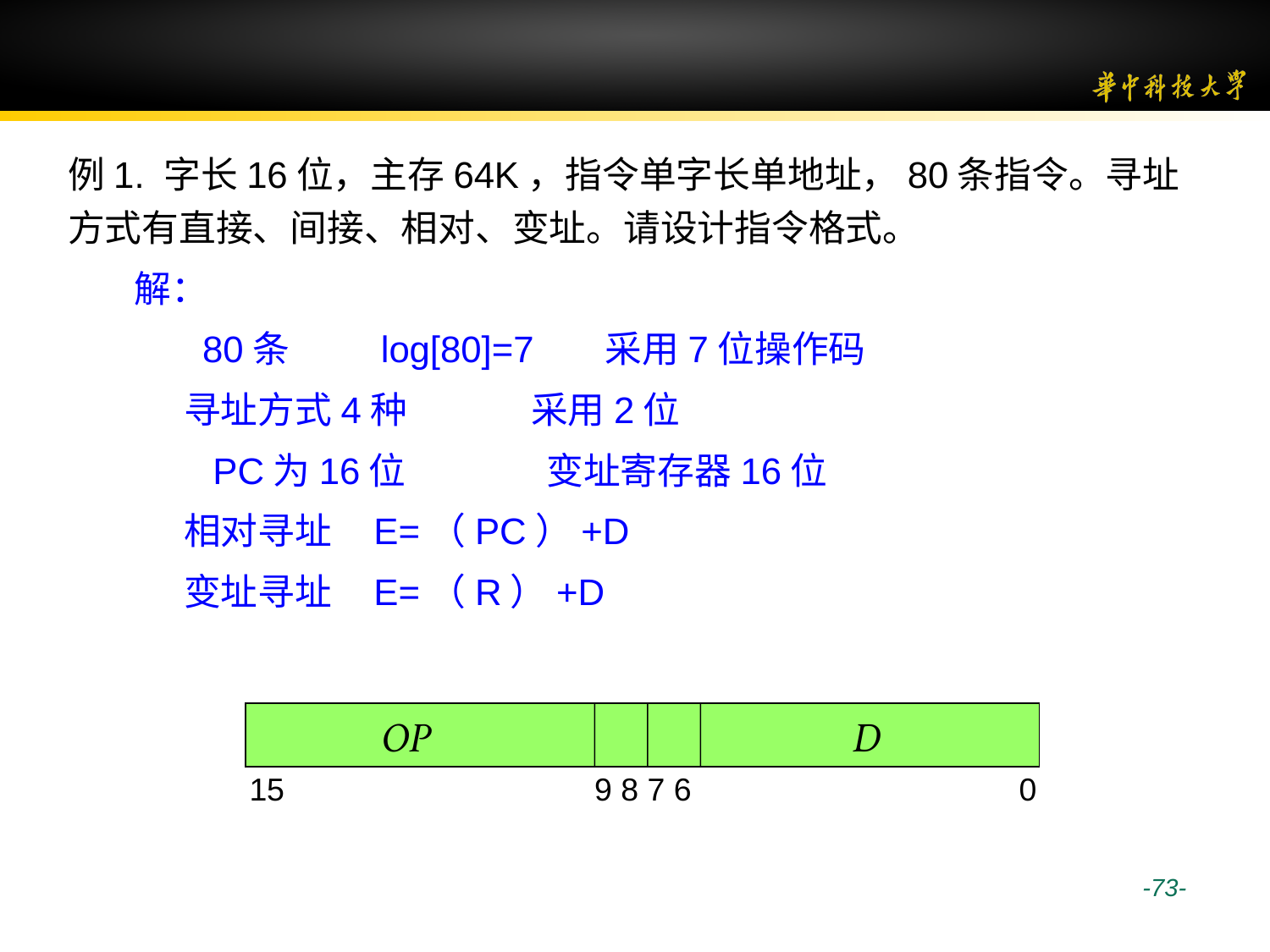

#
例1. 字长16位，主存64K，指令单字长单地址，80条指令。寻址方式有直接、间接、相对、变址。请设计指令格式。
       解：
             80条          log[80]=7      采用7位操作码
             寻址方式4种               采用2位
              PC为16位                 变址寄存器16位
             相对寻址    E=（PC）+D
             变址寻址    E=（R）+D

OP

D
 15                                   9 8 7 6                                     0
 -73-